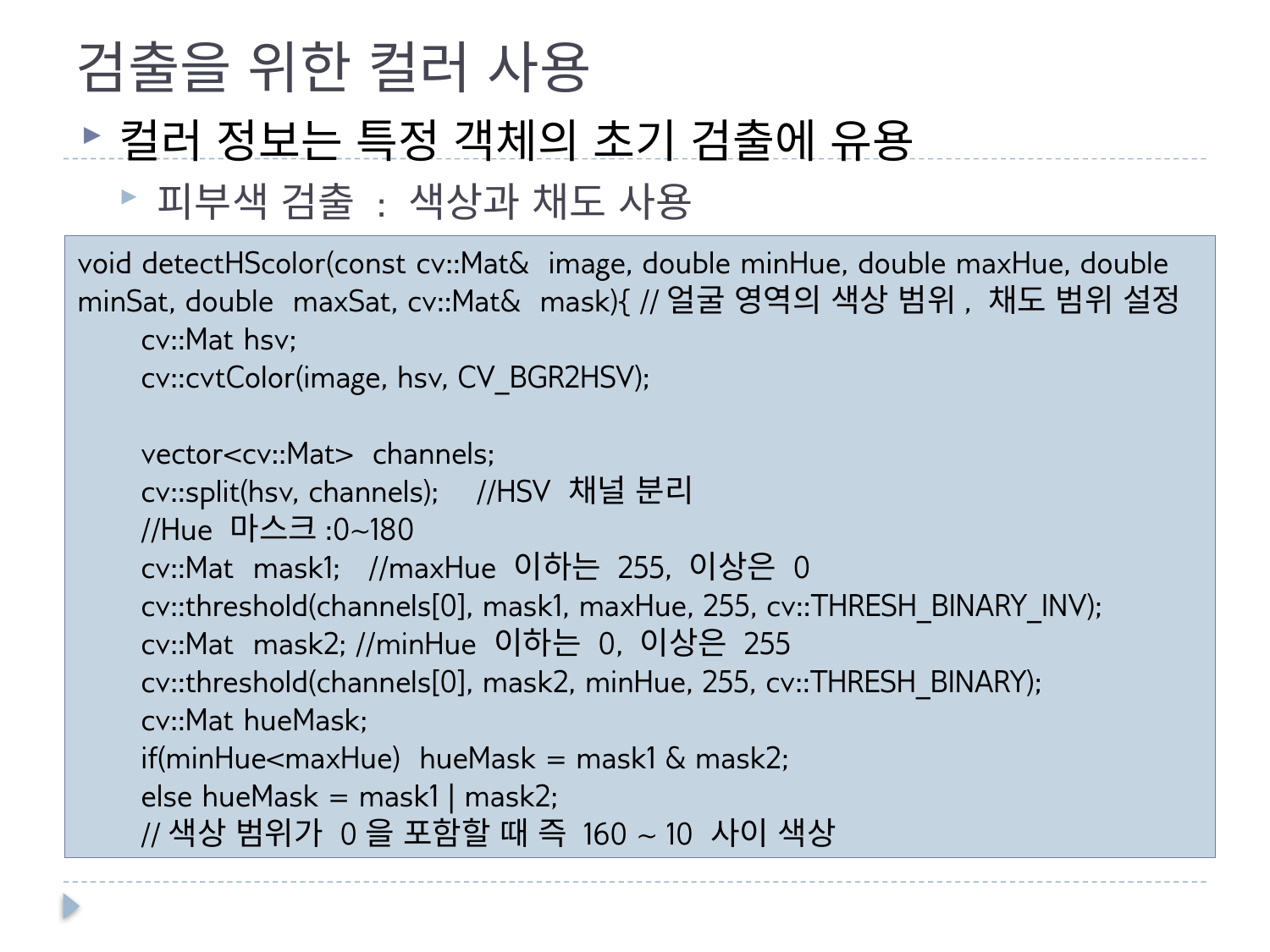

# 검출을 위한 컬러 사용
컬러 정보는 특정 객체의 초기 검출에 유용
피부색 검출 : 색상과 채도 사용
void detectHScolor(const cv::Mat&  image, double minHue, double maxHue, double minSat, double  maxSat, cv::Mat&  mask){ //얼굴 영역의 색상 범위, 채도 범위 설정
cv::Mat hsv;
cv::cvtColor(image, hsv, CV_BGR2HSV);

vector<cv::Mat>  channels;
cv::split(hsv, channels);    //HSV 채널 분리
//Hue 마스크:0~180
cv::Mat  mask1;   //maxHue 이하는 255, 이상은 0
cv::threshold(channels[0], mask1, maxHue, 255, cv::THRESH_BINARY_INV);
cv::Mat  mask2; //minHue 이하는 0, 이상은 255
cv::threshold(channels[0], mask2, minHue, 255, cv::THRESH_BINARY);
cv::Mat hueMask;
if(minHue<maxHue)  hueMask = mask1 & mask2;
else hueMask = mask1 | mask2;
//색상 범위가 0을 포함할 때 즉 160 ~ 10 사이 색상